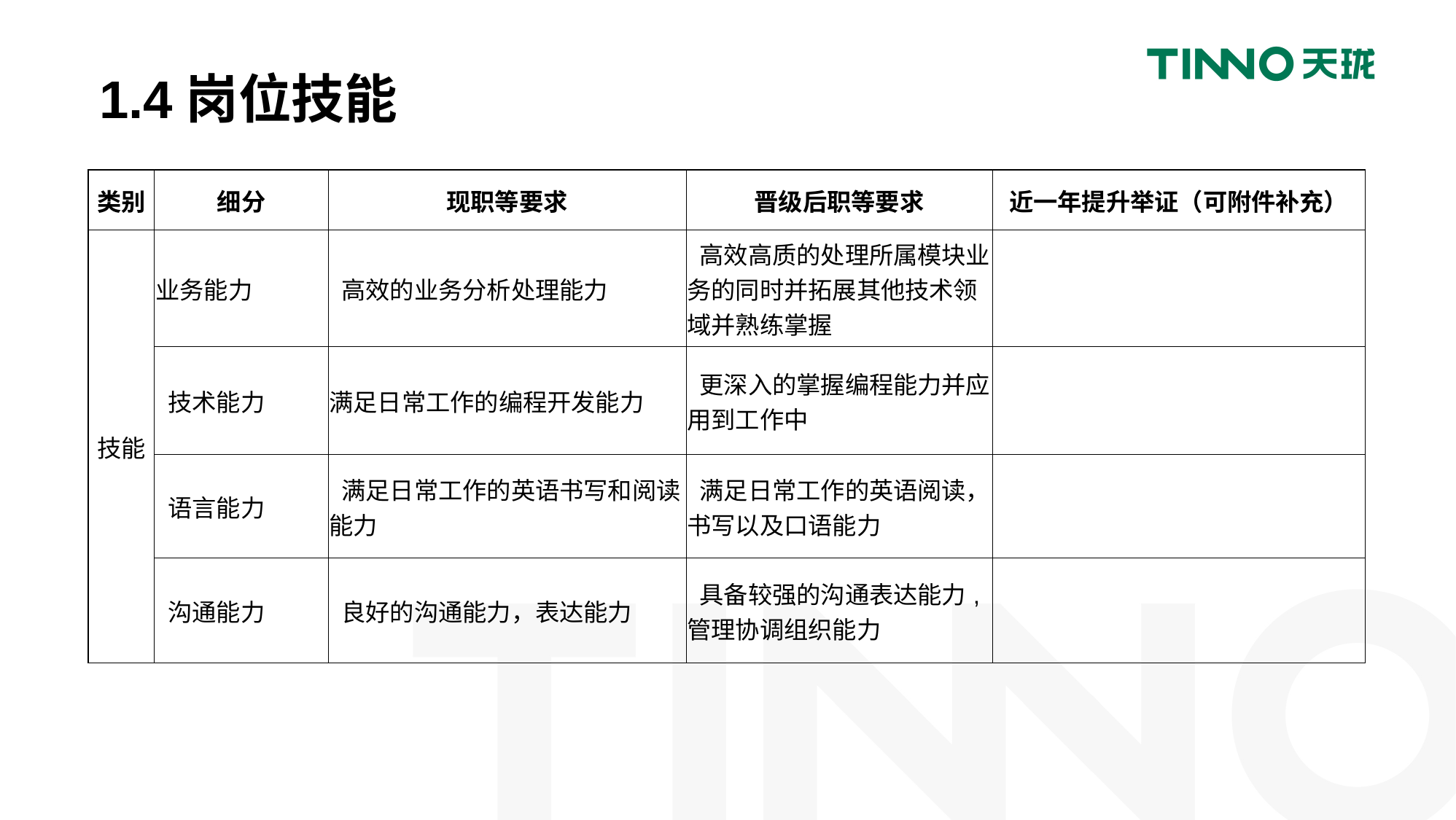

# 1.4岗位技能
| 类别 | 细分 | 现职等要求 | 晋级后职等要求 | 近一年提升举证（可附件补充） |
| --- | --- | --- | --- | --- |
| 技能 | 业务能力 | 高效的业务分析处理能力 | 高效高质的处理所属模块业务的同时并拓展其他技术领域并熟练掌握 |  |
|  | 技术能力 | 满足日常工作的编程开发能力 | 更深入的掌握编程能力并应用到工作中 |  |
|  | 语言能力 | 满足日常工作的英语书写和阅读 能力 | 满足日常工作的英语阅读，书写以及口语能力 |  |
|  | 沟通能力 | 良好的沟通能力，表达能力 | 具备较强的沟通表达能力,管理协调组织能力 |  |